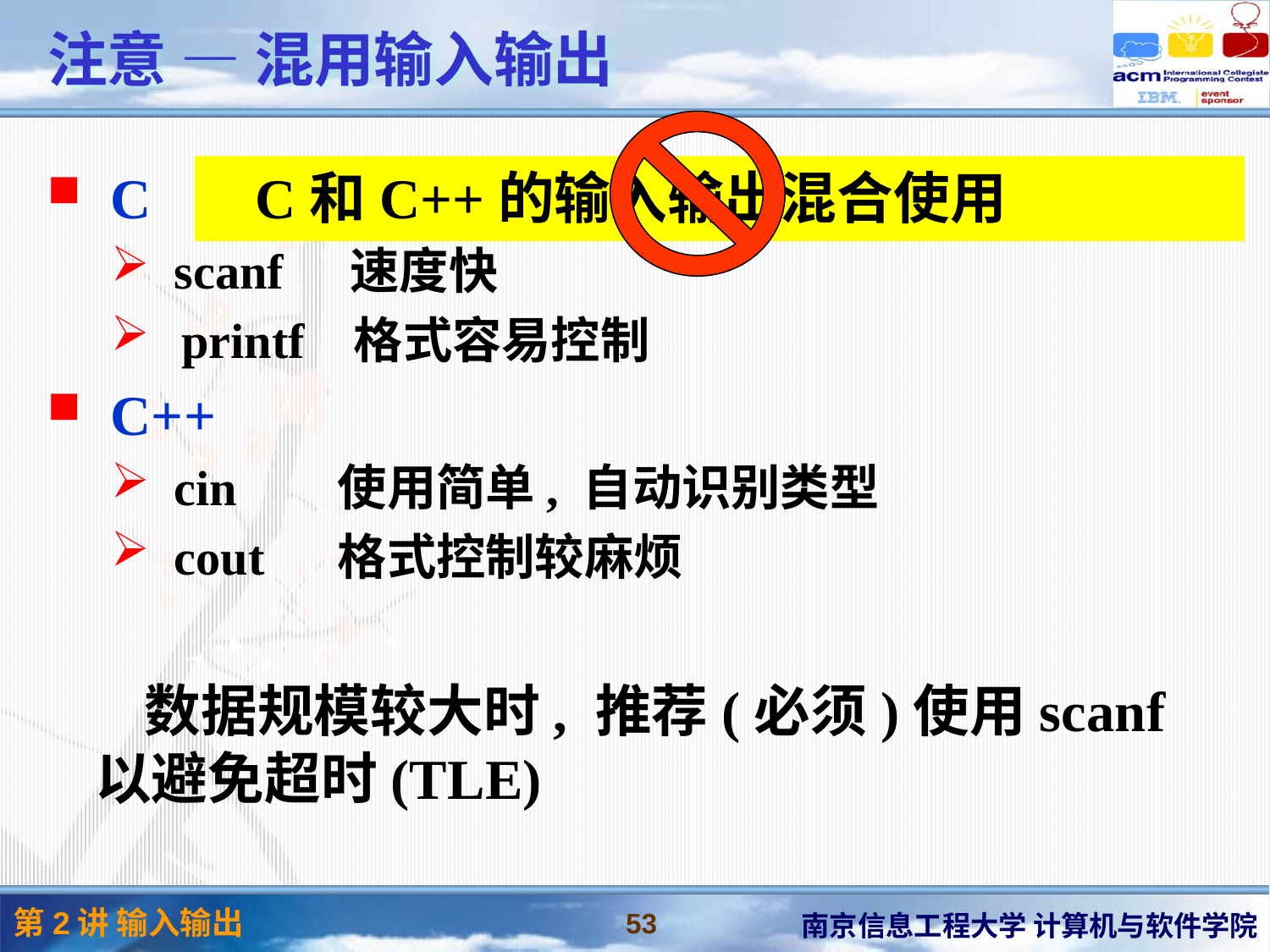

# 注意 — 混用输入输出

	C和C++的输入输出混合使用
C
scanf	   速度快
 printf   格式容易控制
C++
cin	  使用简单, 自动识别类型
cout	  格式控制较麻烦

数据规模较大时, 推荐(必须)使用scanf 以避免超时(TLE)